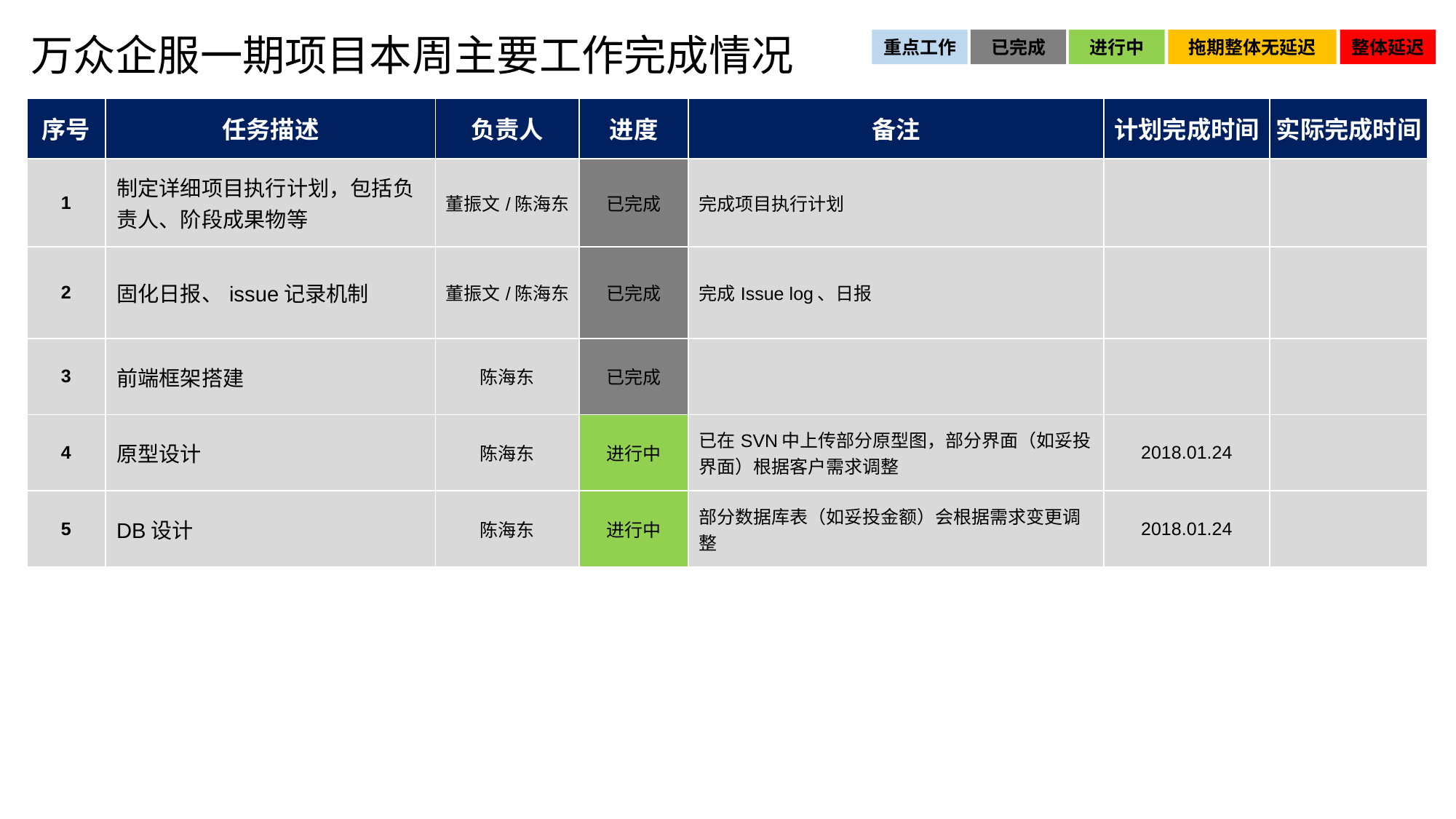

# 万众企服一期项目本周主要工作完成情况
重点工作
已完成
进行中
拖期整体无延迟
整体延迟
| 序号 | 任务描述 | 负责人 | 进度 | 备注 | 计划完成时间 | 实际完成时间 |
| --- | --- | --- | --- | --- | --- | --- |
| 1 | 制定详细项目执行计划，包括负责人、阶段成果物等 | 董振文/陈海东 | 已完成 | 完成项目执行计划 |  |  |
| 2 | 固化日报、issue记录机制 | 董振文/陈海东 | 已完成 | 完成Issue log、日报 |  |  |
| 3 | 前端框架搭建 | 陈海东 | 已完成 |  |  |  |
| 4 | 原型设计 | 陈海东 | 进行中 | 已在SVN中上传部分原型图，部分界面（如妥投界面）根据客户需求调整 | 2018.01.24 |  |
| 5 | DB设计 | 陈海东 | 进行中 | 部分数据库表（如妥投金额）会根据需求变更调整 | 2018.01.24 |  |